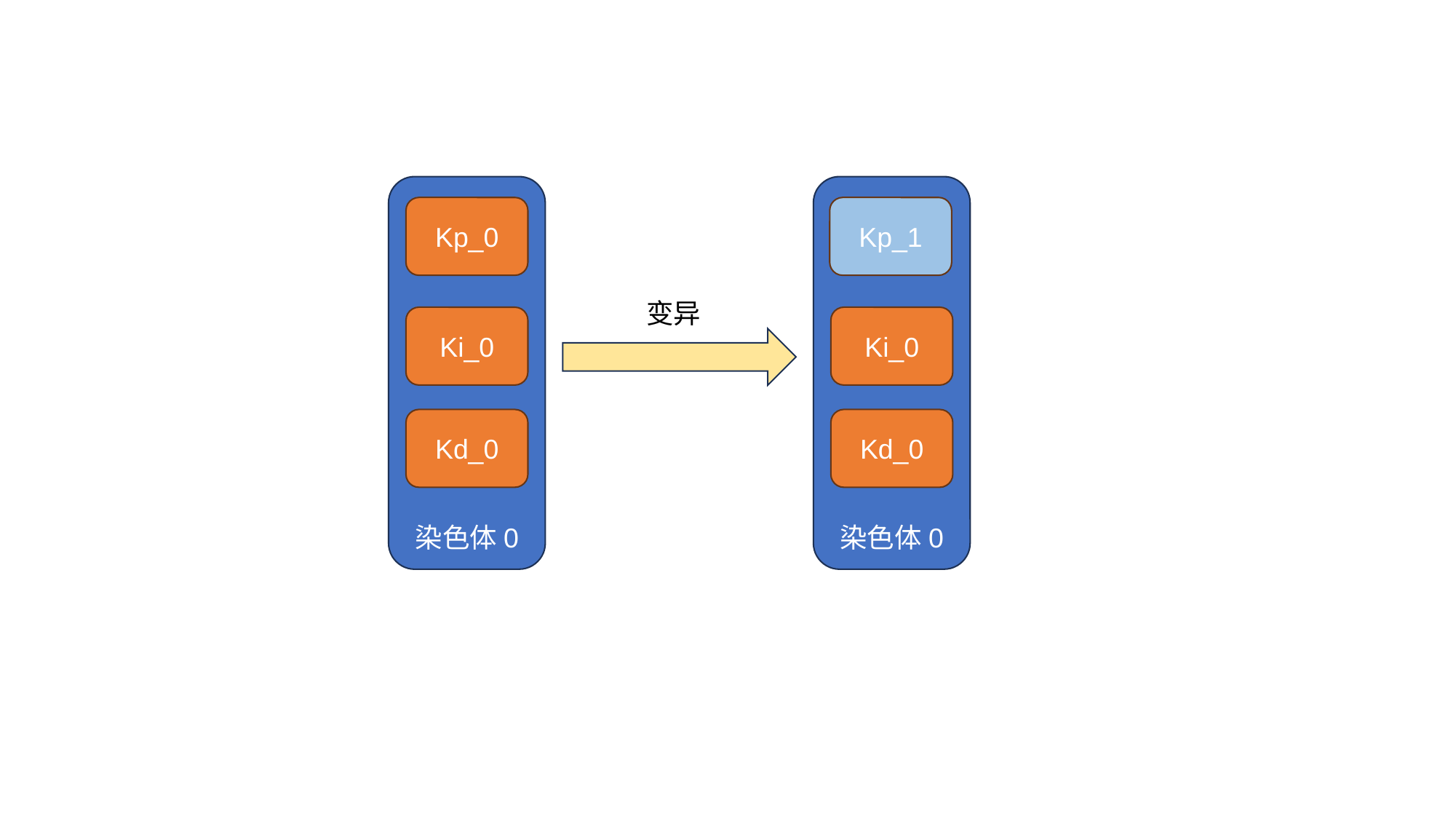

染色体0

染色体0
Kp_0
Kp_1
变异
Ki_0
Ki_0

Kd_0
Kd_0